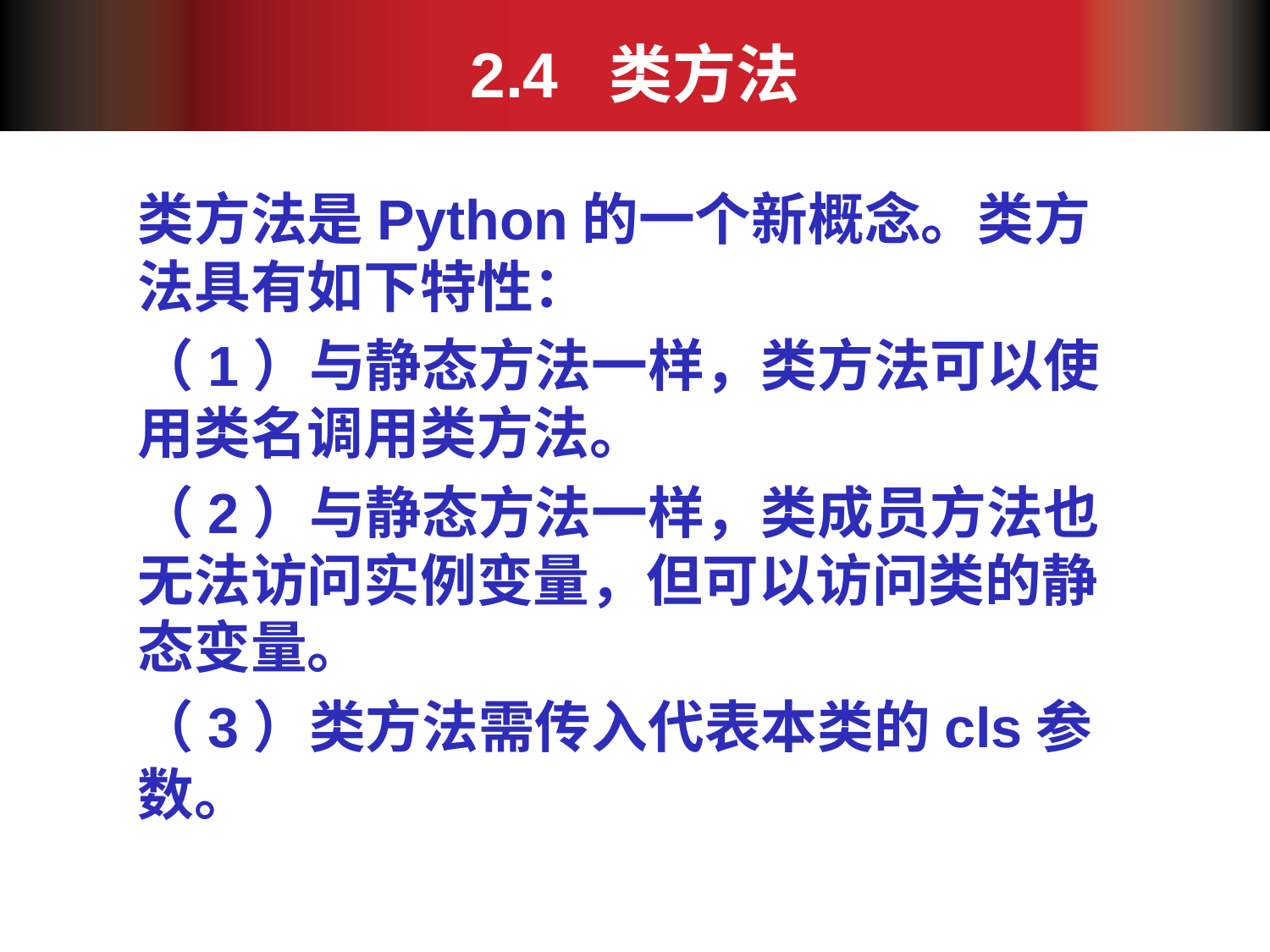

# 2.4  类方法
类方法是Python的一个新概念。类方法具有如下特性：
（1）与静态方法一样，类方法可以使用类名调用类方法。
（2）与静态方法一样，类成员方法也无法访问实例变量，但可以访问类的静态变量。
（3）类方法需传入代表本类的cls参数。